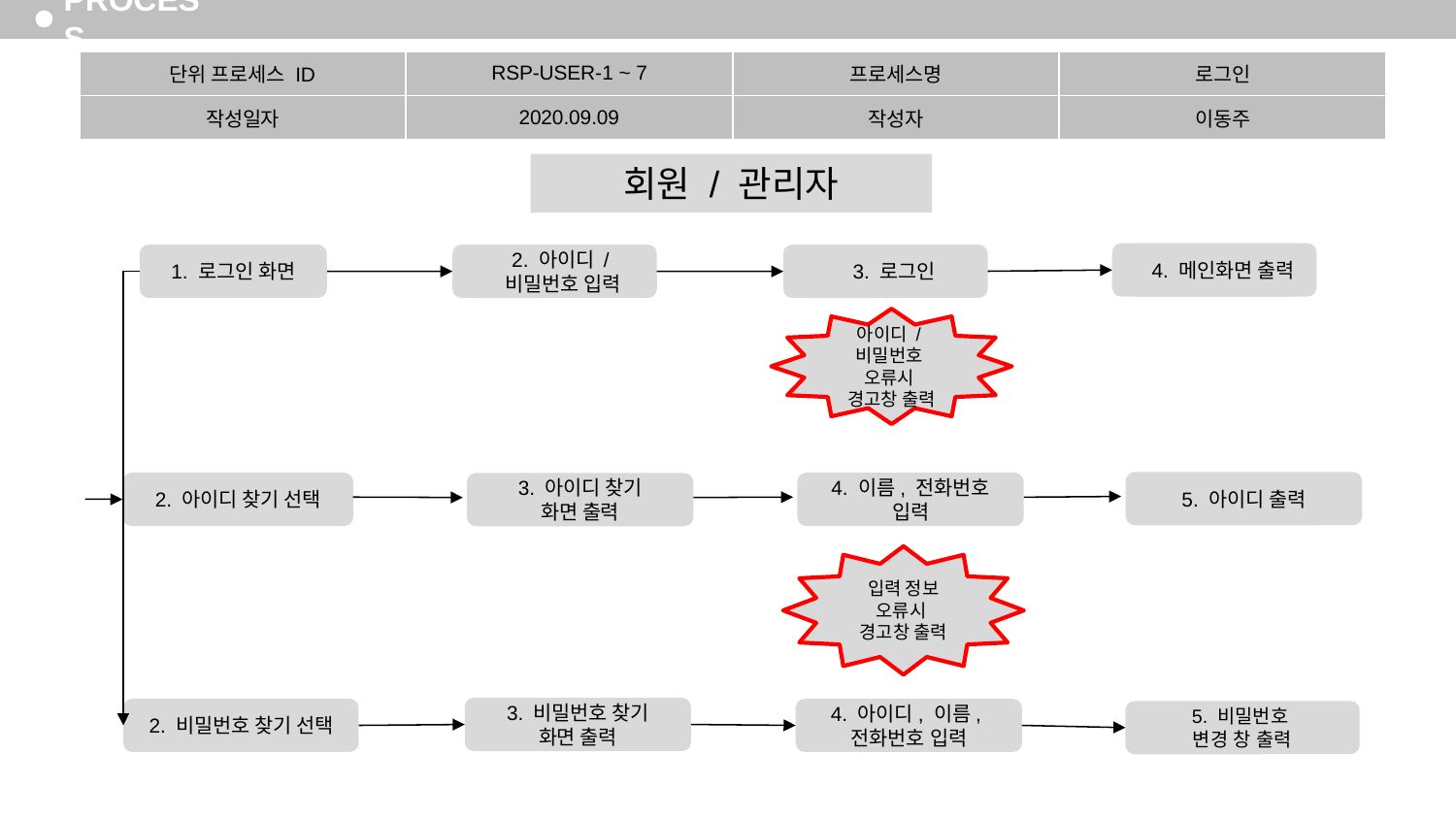

# PROCESS
| 단위 프로세스 ID | RSP-USER-1 ~ 7 | 프로세스명 | 로그인 |
| --- | --- | --- | --- |
| 작성일자 | 2020.09.09 | 작성자 | 이동주 |
회원 / 관리자
4. 메인화면 출력
4. 메인화면 출력
1. 로그인 화면
2. 아이디 /
비밀번호 입력
2. 아이디 /
비밀번호 입력
3. 로그인
3. 로그인
아이디 /
비밀번호
오류시
경고창 출력
5. 아이디 출력
2. 아이디 찾기 선택
4. 이름, 전화번호
입력
3. 아이디 찾기
화면 출력
입력 정보
오류시
경고창 출력
3. 비밀번호 찾기
화면 출력
2. 비밀번호 찾기 선택
4. 아이디, 이름,
전화번호 입력
5. 비밀번호
변경 창 출력